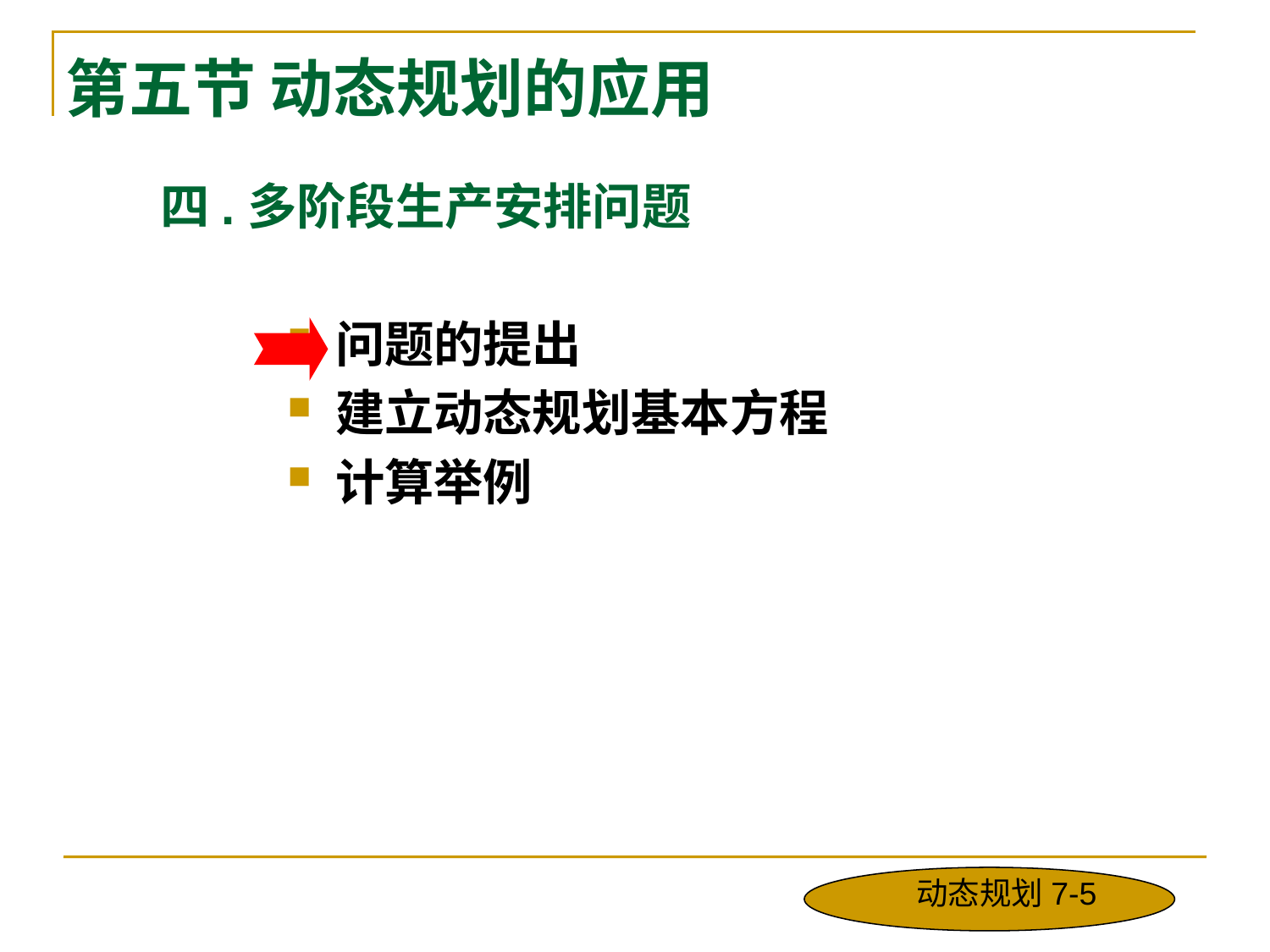

第五节 动态规划的应用
四.多阶段生产安排问题
问题的提出
建立动态规划基本方程
计算举例

动态规划7-5